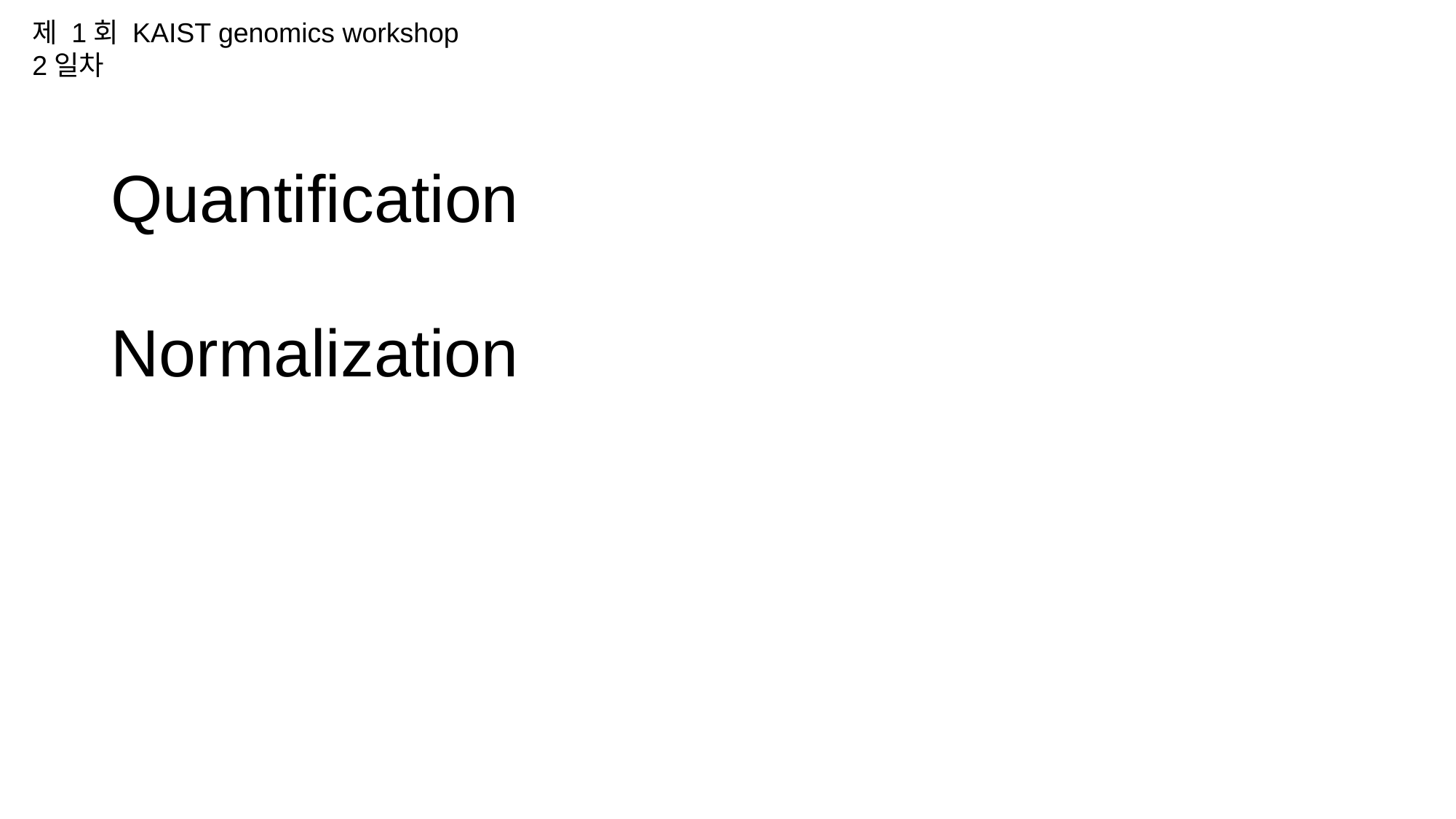

제 1회 KAIST genomics workshop
2일차
# Quantification
Normalization